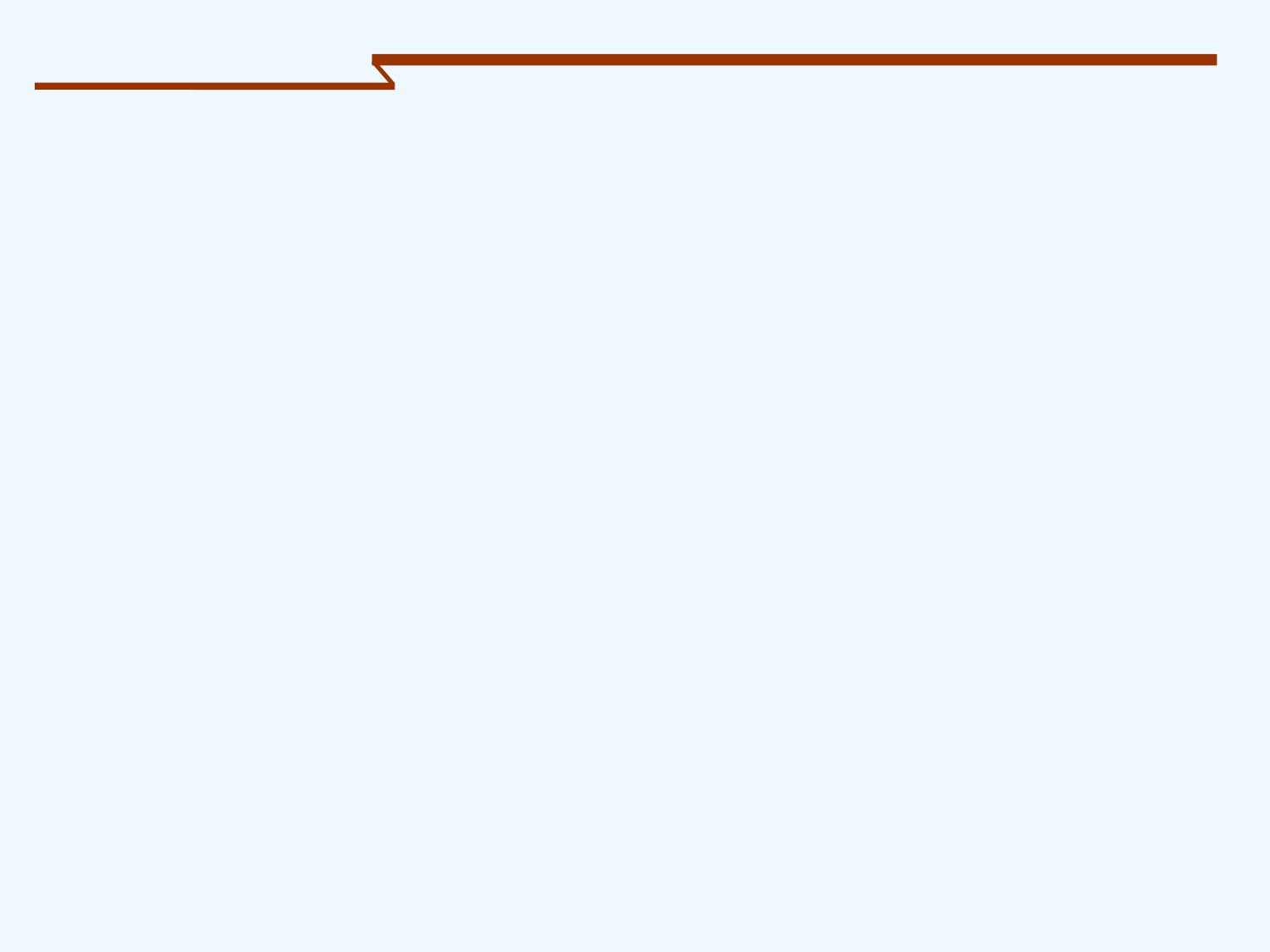

定义   队列是满足下列条件的数据元素集合：
(1) 有限个具有相同数据类型的数据元素的集合，D = { ai | i=1，2，…，n }，ai为数据元素。
(2) 数据元素之间的关系为R = {< ai，ai+1 >| ai，ai+1∈D，i=1，2，…，n}；
(3) a1为队头元素，an为队尾元素；数据元素按a1，a2，…，an的次序入队，也以相同的次序出队。